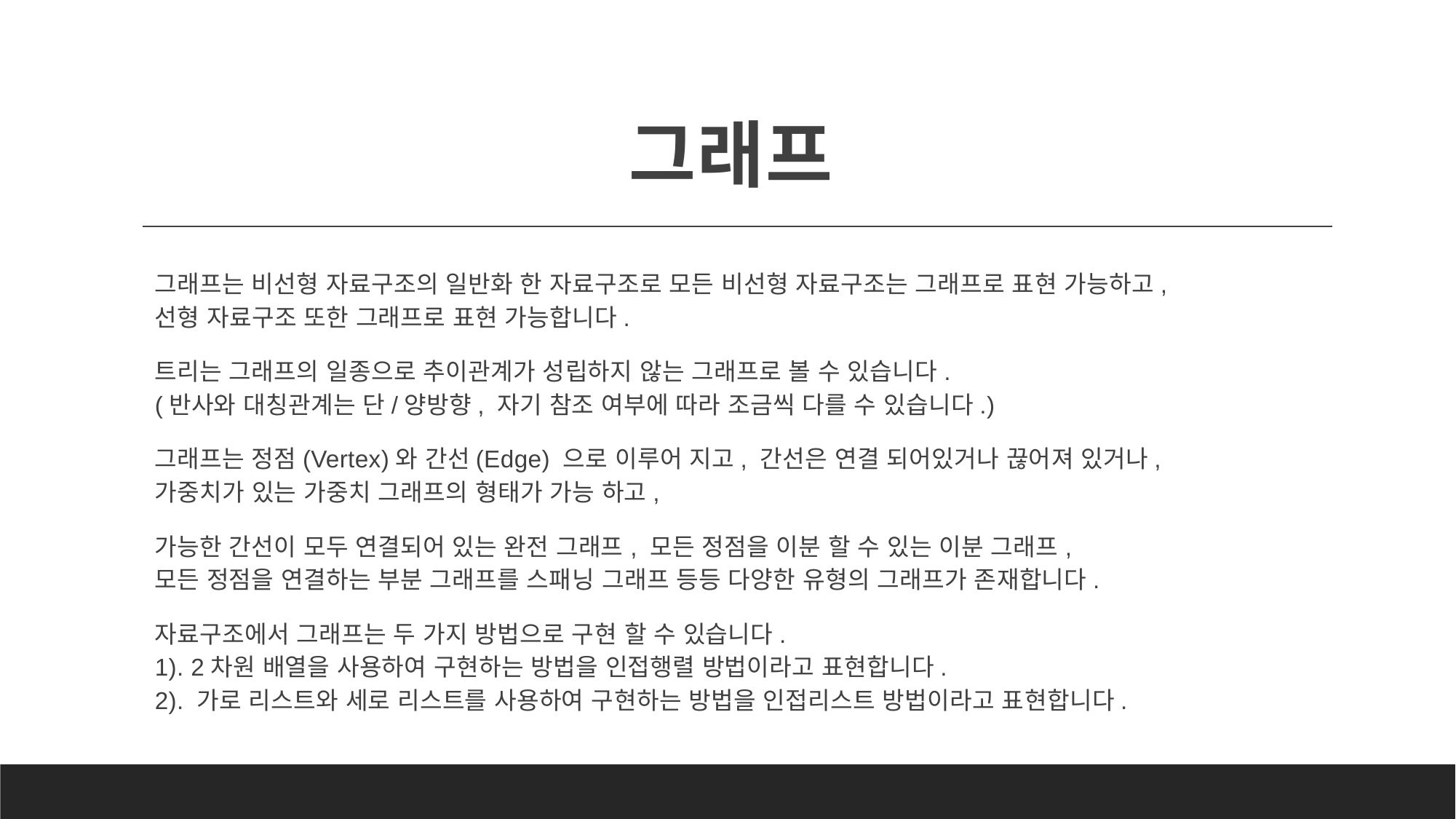

# 그래프
그래프는 비선형 자료구조의 일반화 한 자료구조로 모든 비선형 자료구조는 그래프로 표현 가능하고,
선형 자료구조 또한 그래프로 표현 가능합니다.
트리는 그래프의 일종으로 추이관계가 성립하지 않는 그래프로 볼 수 있습니다.
(반사와 대칭관계는 단/양방향, 자기 참조 여부에 따라 조금씩 다를 수 있습니다.)
그래프는 정점(Vertex)와 간선(Edge) 으로 이루어 지고, 간선은 연결 되어있거나 끊어져 있거나,
가중치가 있는 가중치 그래프의 형태가 가능 하고,
가능한 간선이 모두 연결되어 있는 완전 그래프, 모든 정점을 이분 할 수 있는 이분 그래프,
모든 정점을 연결하는 부분 그래프를 스패닝 그래프 등등 다양한 유형의 그래프가 존재합니다.
자료구조에서 그래프는 두 가지 방법으로 구현 할 수 있습니다.
1). 2차원 배열을 사용하여 구현하는 방법을 인접행렬 방법이라고 표현합니다.
2). 가로 리스트와 세로 리스트를 사용하여 구현하는 방법을 인접리스트 방법이라고 표현합니다.